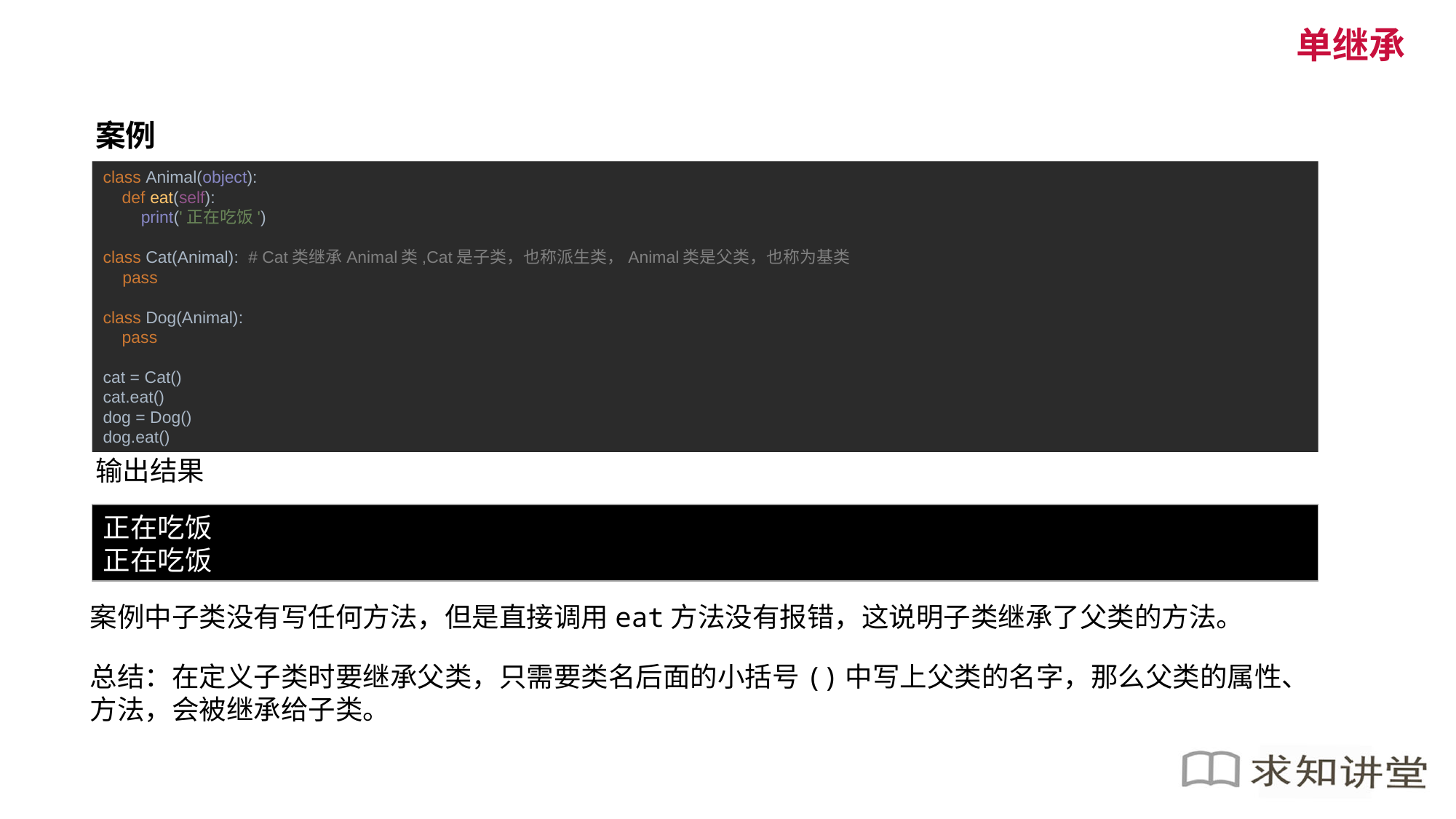

单继承

案例
class Animal(object):
    def eat(self):
        print('正在吃饭')
class Cat(Animal):  # Cat类继承Animal类,Cat是子类，也称派生类，Animal类是父类，也称为基类
    pass
class Dog(Animal):
    pass
cat = Cat()
cat.eat()
dog = Dog()
dog.eat()
输出结果
正在吃饭
正在吃饭
案例中子类没有写任何方法，但是直接调用eat方法没有报错，这说明子类继承了父类的方法。
总结：在定义子类时要继承父类，只需要类名后面的小括号()中写上父类的名字，那么父类的属性、方法，会被继承给子类。